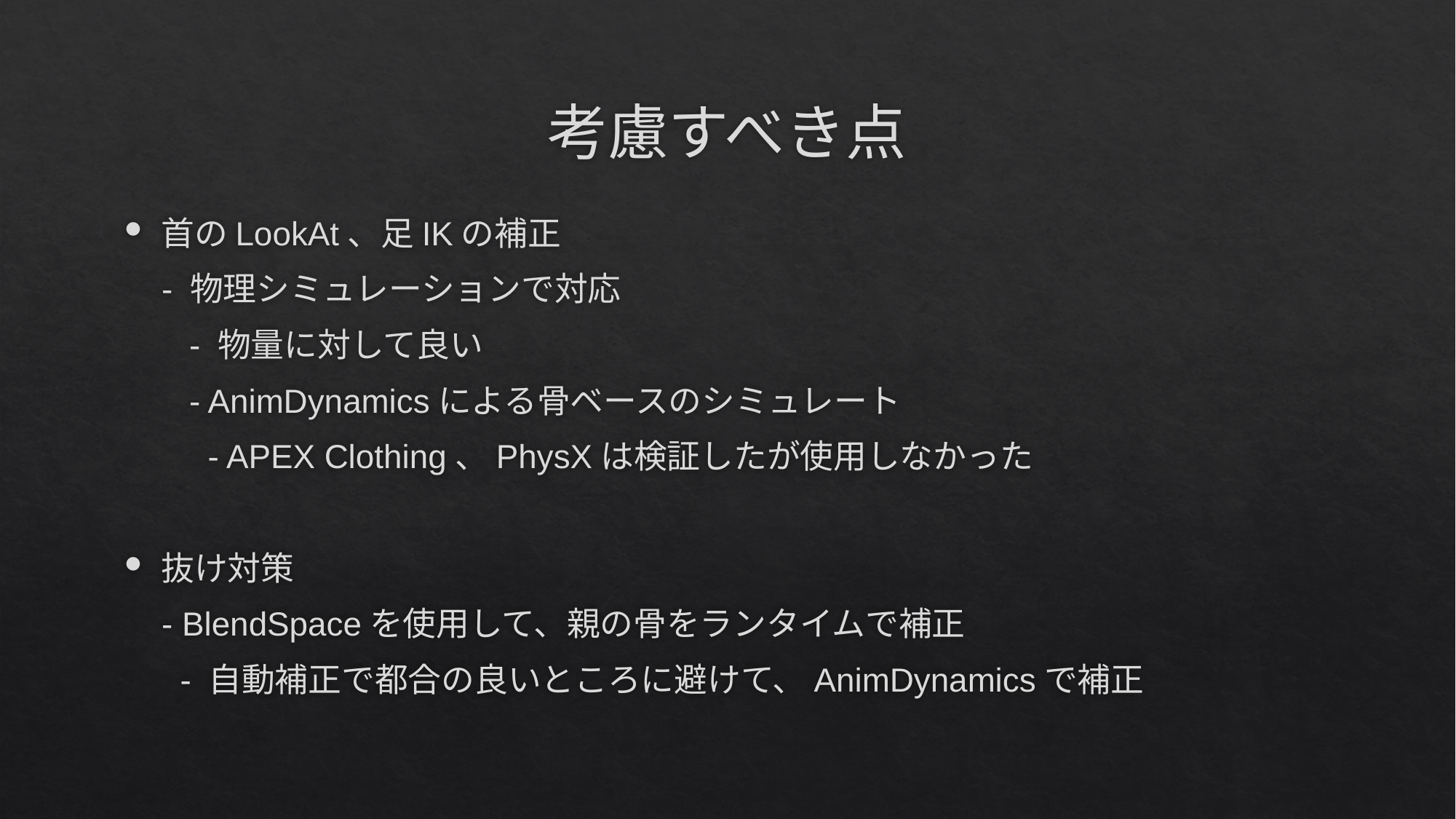

# 考慮すべき点
首のLookAt、足IKの補正
    - 物理シミュレーションで対応
       - 物量に対して良い
       - AnimDynamicsによる骨ベースのシミュレート
         - APEX Clothing、PhysXは検証したが使用しなかった

抜け対策
    - BlendSpaceを使用して、親の骨をランタイムで補正
      - 自動補正で都合の良いところに避けて、AnimDynamicsで補正